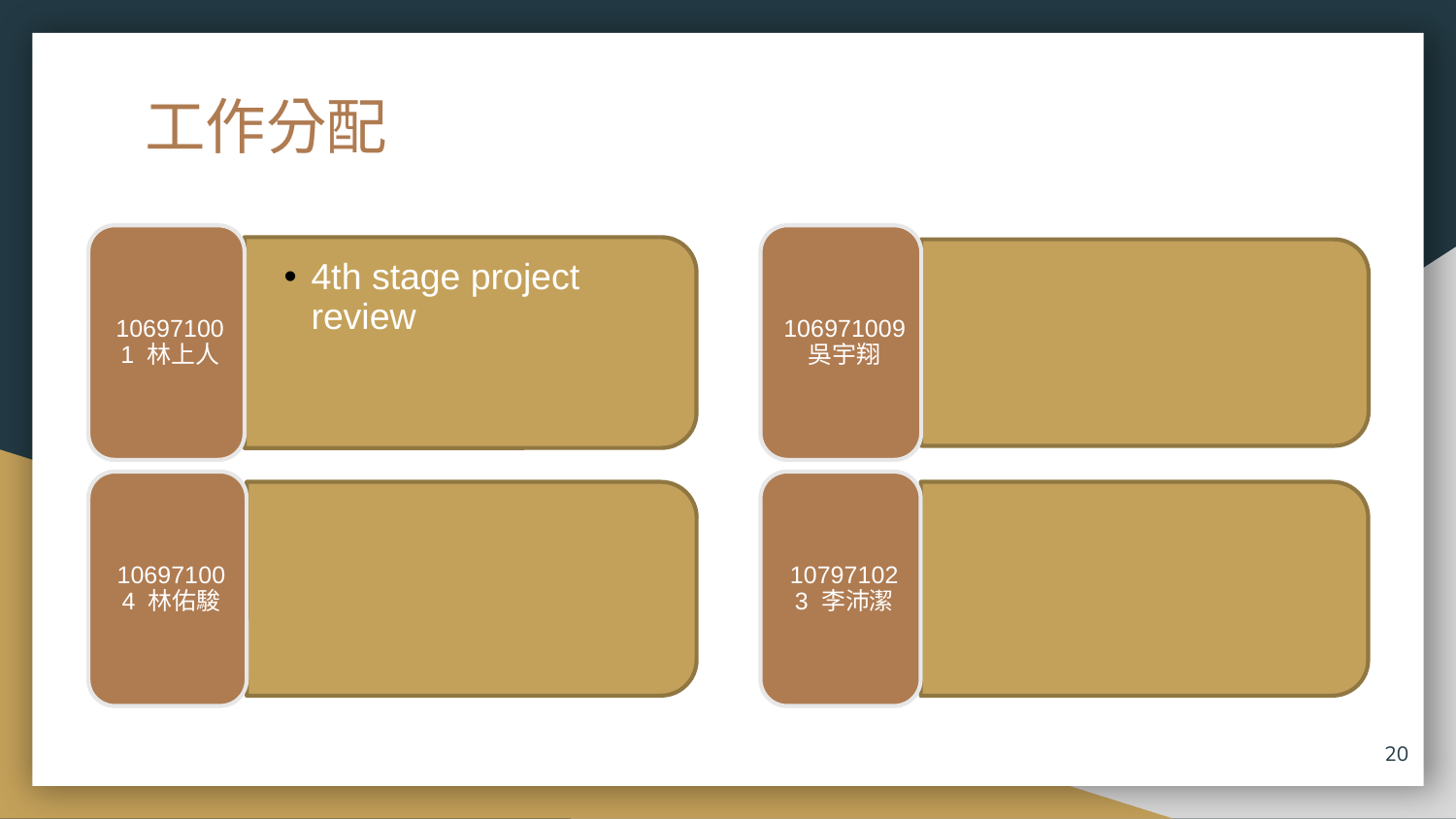

# 工作分配
4th stage project review

106971001 林上人

106971004 林佑駿

106971009 吳宇翔

107971023 李沛潔

20